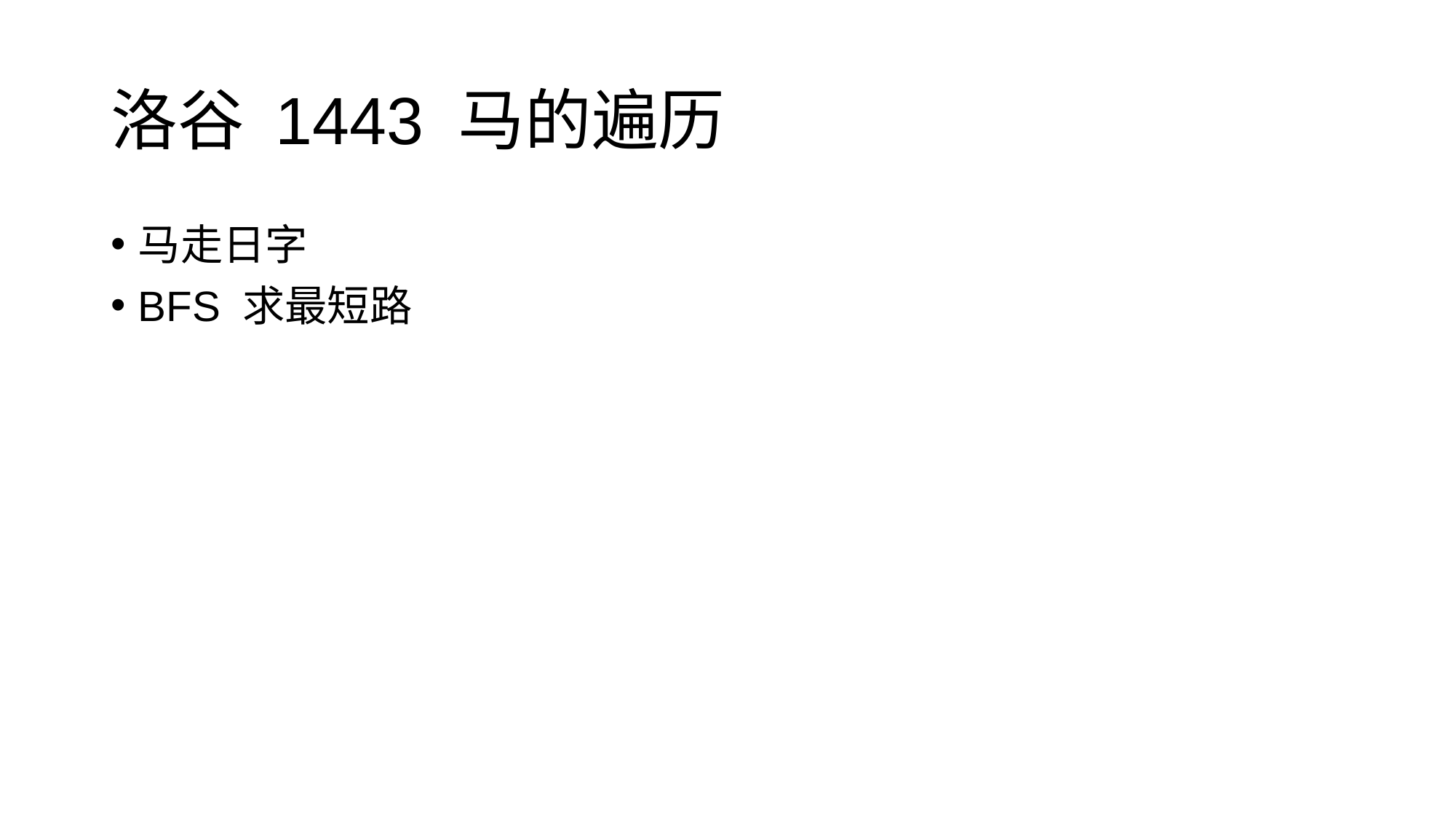

# 洛谷 1443 马的遍历
马走日字
BFS 求最短路